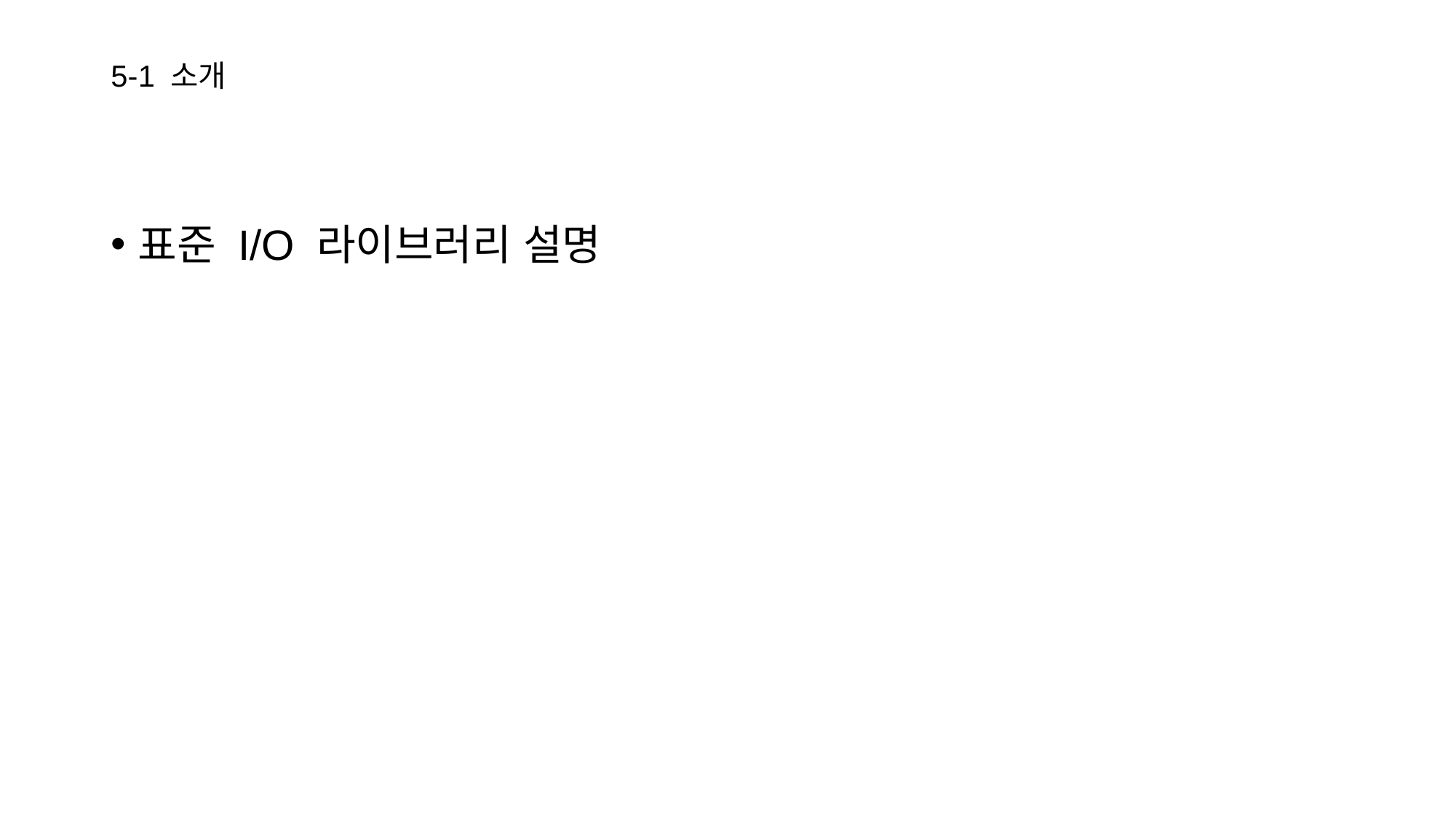

# 5-1 소개
표준 I/O 라이브러리 설명